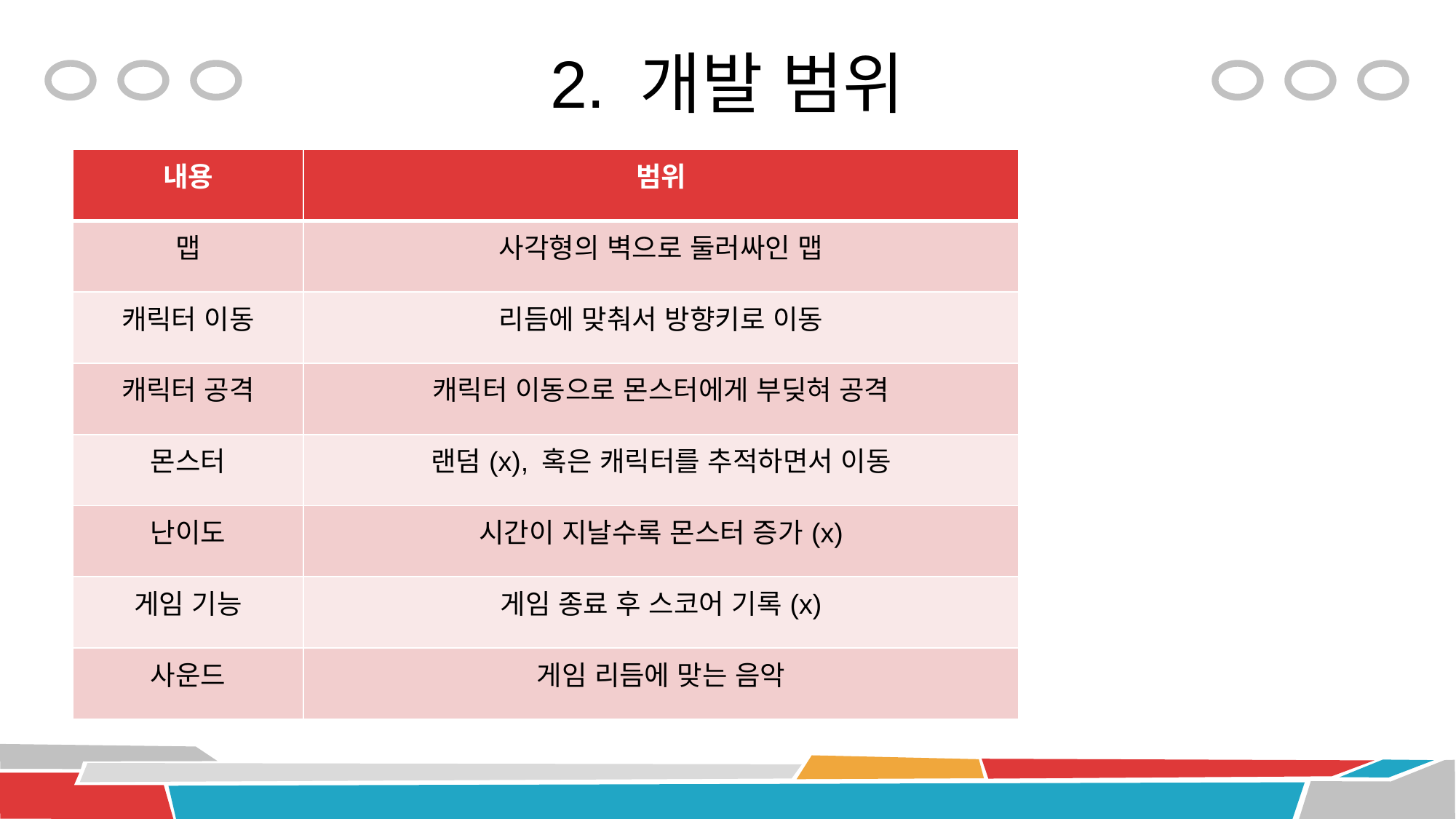

# 2. 개발 범위
| 내용 | 범위 |
| --- | --- |
| 맵 | 사각형의 벽으로 둘러싸인 맵 |
| 캐릭터 이동 | 리듬에 맞춰서 방향키로 이동 |
| 캐릭터 공격 | 캐릭터 이동으로 몬스터에게 부딪혀 공격 |
| 몬스터 | 랜덤(x), 혹은 캐릭터를 추적하면서 이동 |
| 난이도 | 시간이 지날수록 몬스터 증가(x) |
| 게임 기능 | 게임 종료 후 스코어 기록(x) |
| 사운드 | 게임 리듬에 맞는 음악 |